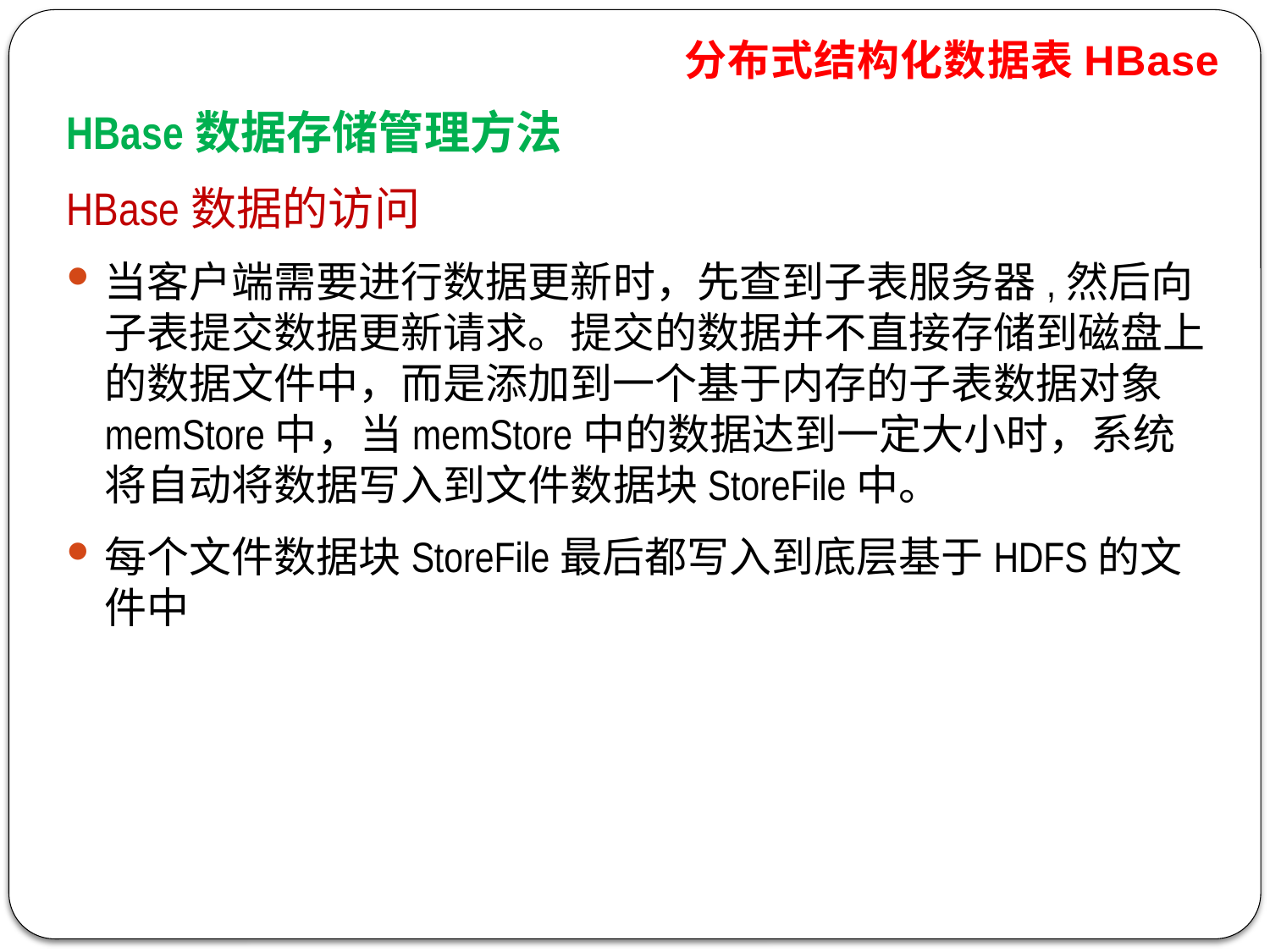

分布式结构化数据表HBase
HBase数据存储管理方法
HBase数据的访问
当客户端需要进行数据更新时，先查到子表服务器,然后向子表提交数据更新请求。提交的数据并不直接存储到磁盘上的数据文件中，而是添加到一个基于内存的子表数据对象memStore中，当memStore中的数据达到一定大小时，系统将自动将数据写入到文件数据块StoreFile中。
每个文件数据块StoreFile最后都写入到底层基于HDFS的文件中